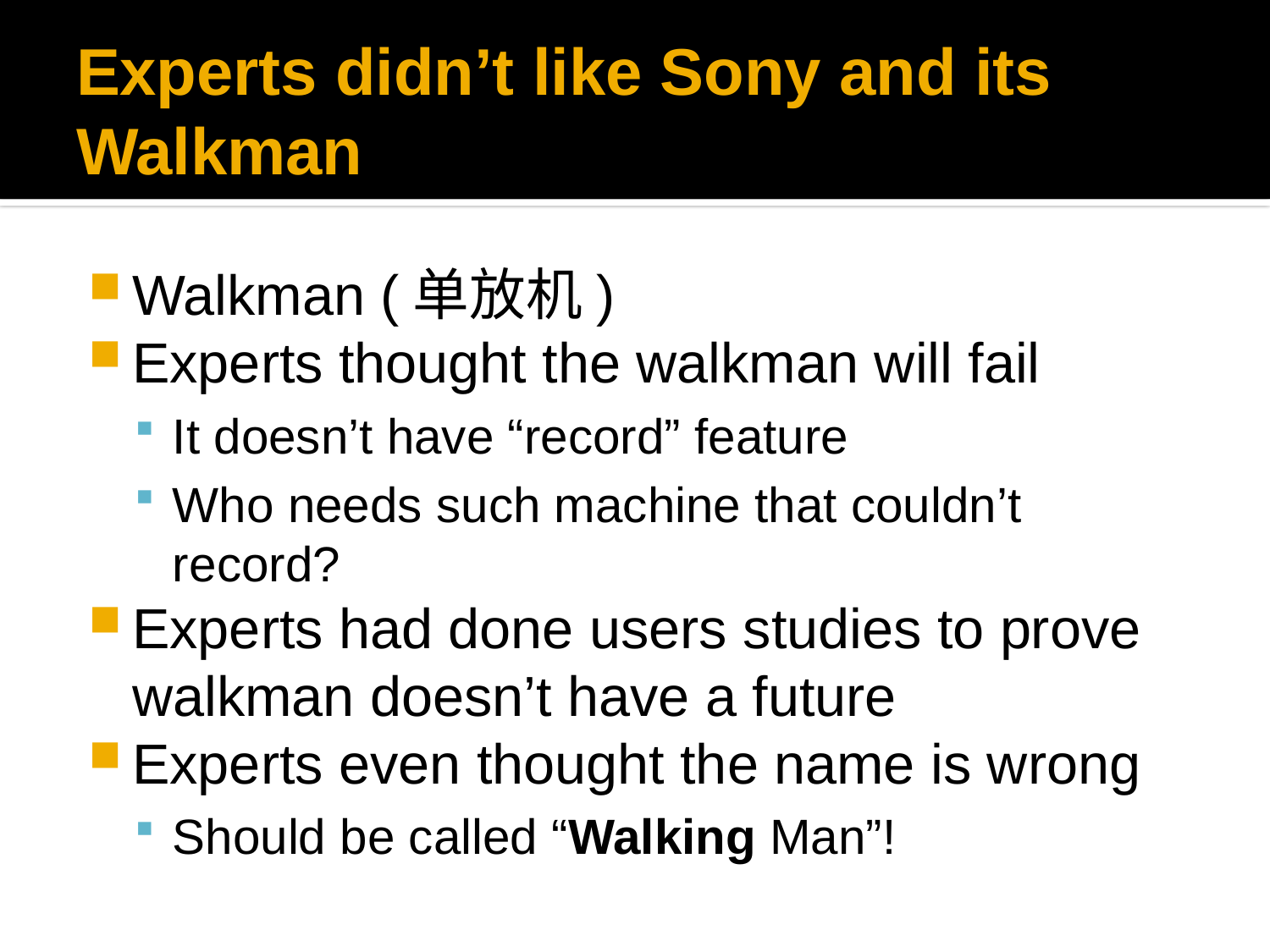

# Experts didn’t like Sony and its Walkman
Walkman (单放机)
Experts thought the walkman will fail
It doesn’t have “record” feature
Who needs such machine that couldn’t record?
Experts had done users studies to prove walkman doesn’t have a future
Experts even thought the name is wrong
Should be called “Walking Man”!